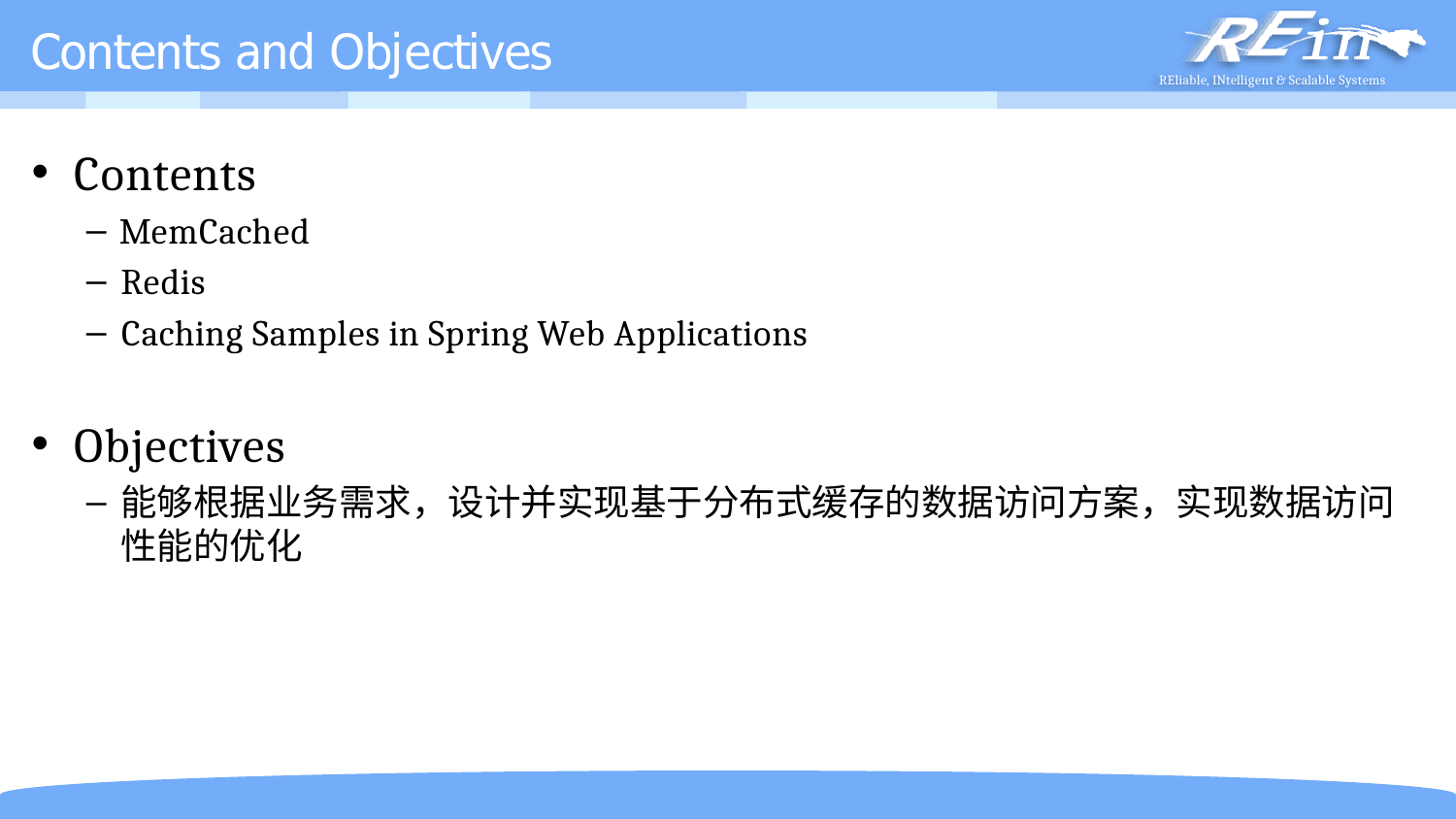

# Contents and Objectives
Contents
MemCached
Redis
Caching Samples in Spring Web Applications

Objectives
能够根据业务需求，设计并实现基于分布式缓存的数据访问方案，实现数据访问性能的优化
2